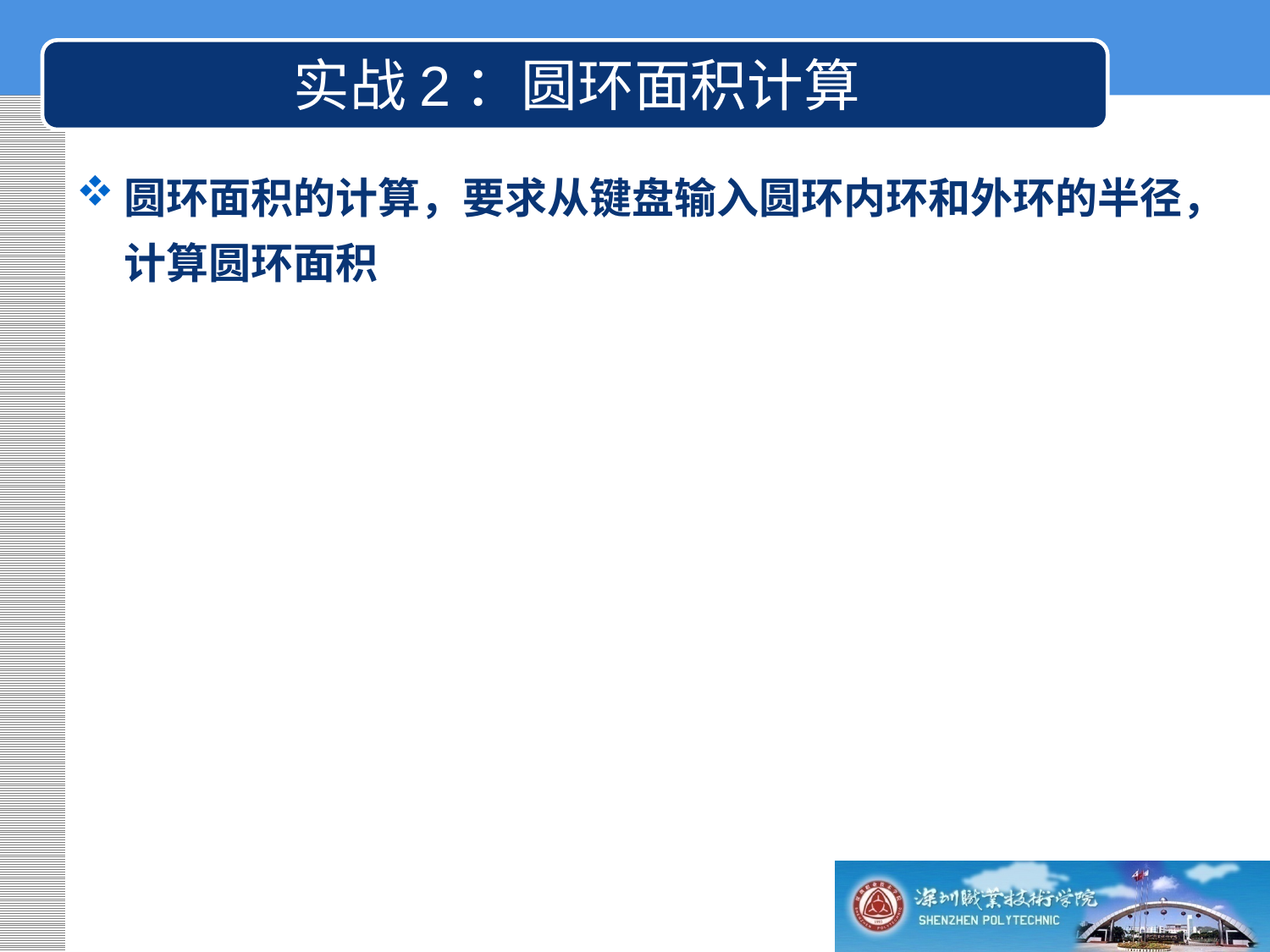

# 实战2：圆环面积计算
圆环面积的计算，要求从键盘输入圆环内环和外环的半径，计算圆环面积